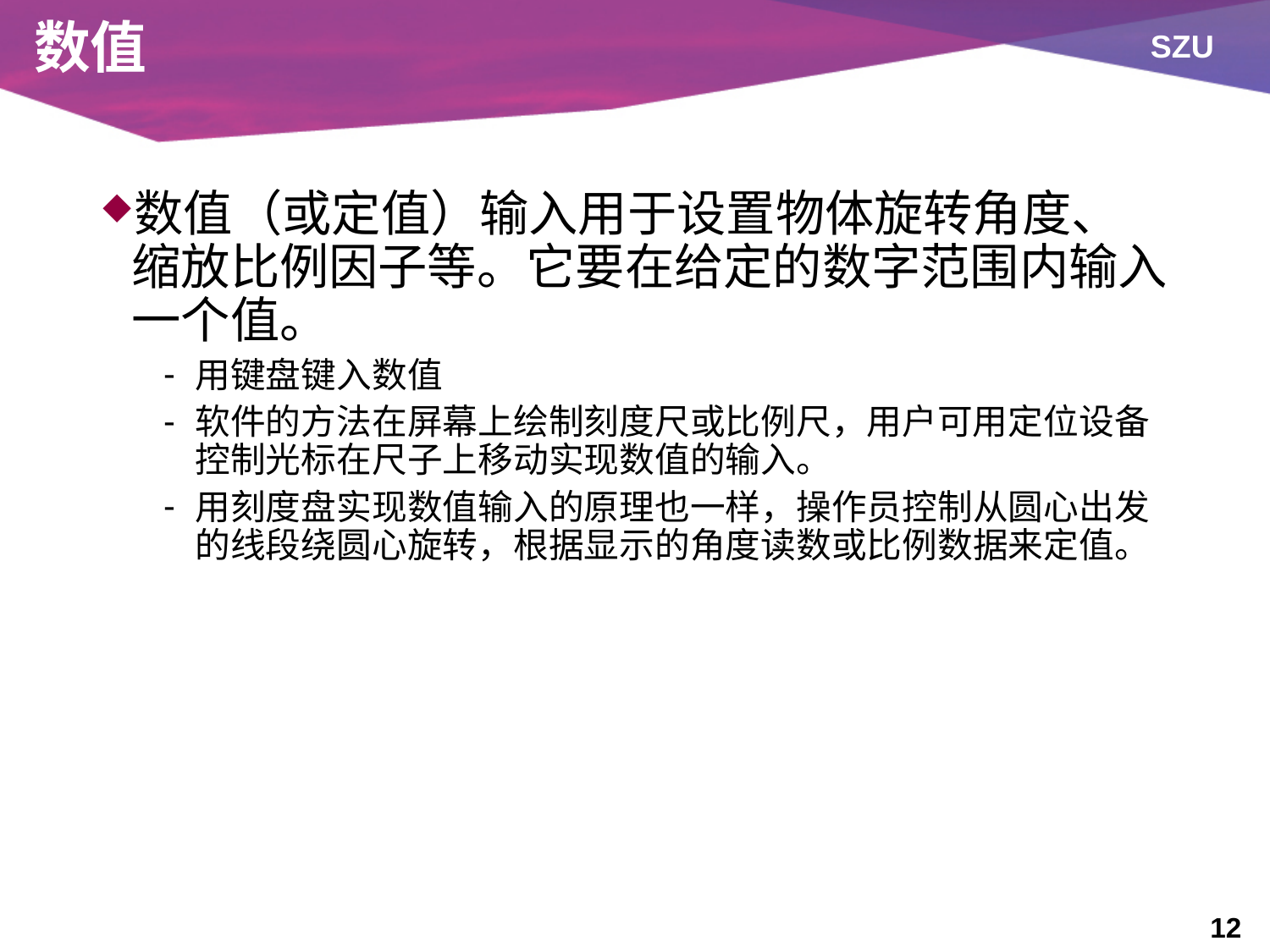

# 数值
数值（或定值）输入用于设置物体旋转角度、缩放比例因子等。它要在给定的数字范围内输入一个值。
用键盘键入数值
软件的方法在屏幕上绘制刻度尺或比例尺，用户可用定位设备控制光标在尺子上移动实现数值的输入。
用刻度盘实现数值输入的原理也一样，操作员控制从圆心出发的线段绕圆心旋转，根据显示的角度读数或比例数据来定值。

12